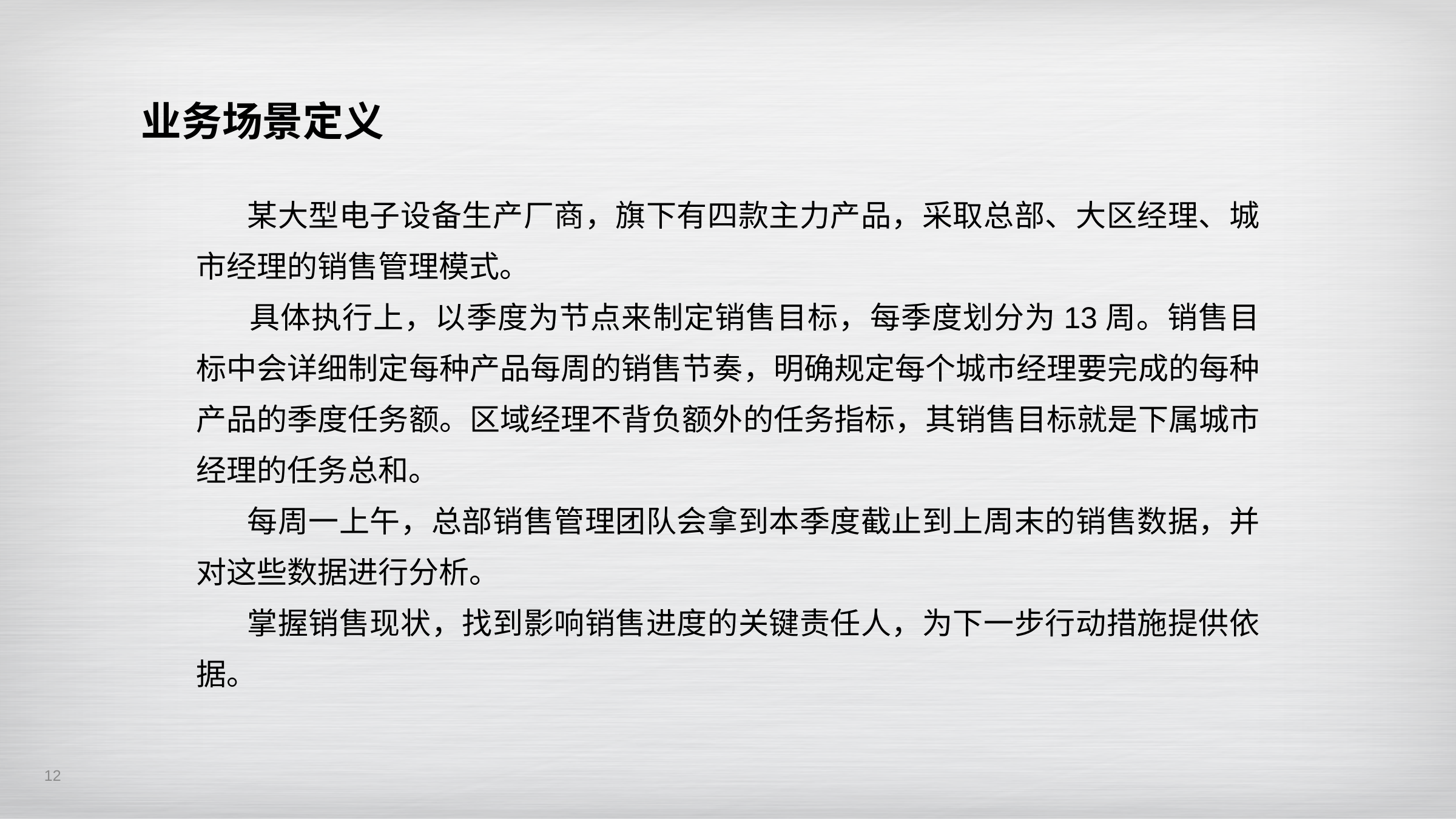

业务场景定义
      某大型电子设备生产厂商，旗下有四款主力产品，采取总部、大区经理、城市经理的销售管理模式。
      具体执行上，以季度为节点来制定销售目标，每季度划分为13周。销售目标中会详细制定每种产品每周的销售节奏，明确规定每个城市经理要完成的每种产品的季度任务额。区域经理不背负额外的任务指标，其销售目标就是下属城市经理的任务总和。
      每周一上午，总部销售管理团队会拿到本季度截止到上周末的销售数据，并对这些数据进行分析。
      掌握销售现状，找到影响销售进度的关键责任人，为下一步行动措施提供依据。